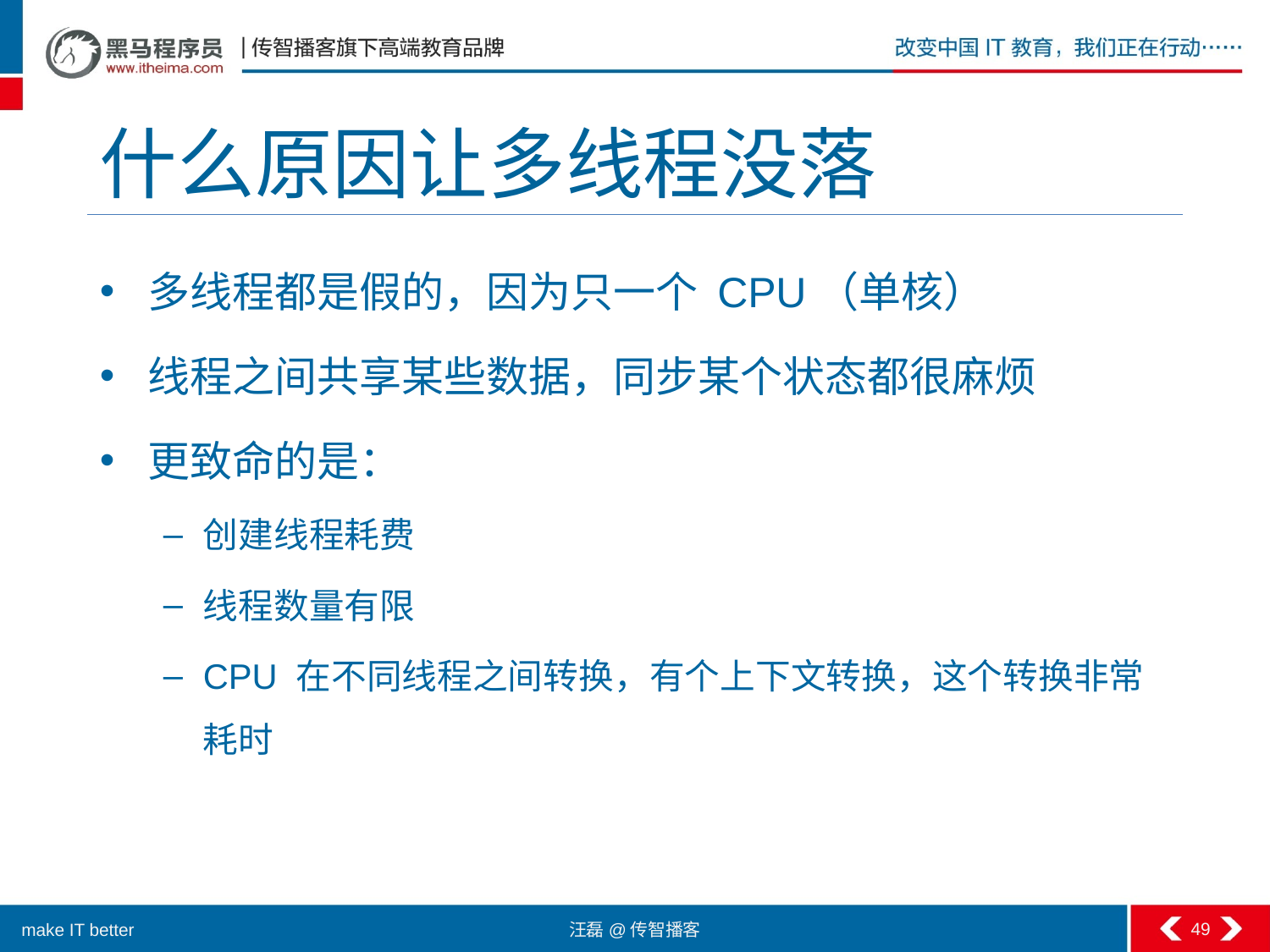

# 什么原因让多线程没落
多线程都是假的，因为只一个 CPU（单核）
线程之间共享某些数据，同步某个状态都很麻烦
更致命的是：
创建线程耗费
线程数量有限
CPU 在不同线程之间转换，有个上下文转换，这个转换非常耗时
49
汪磊@传智播客
make IT better